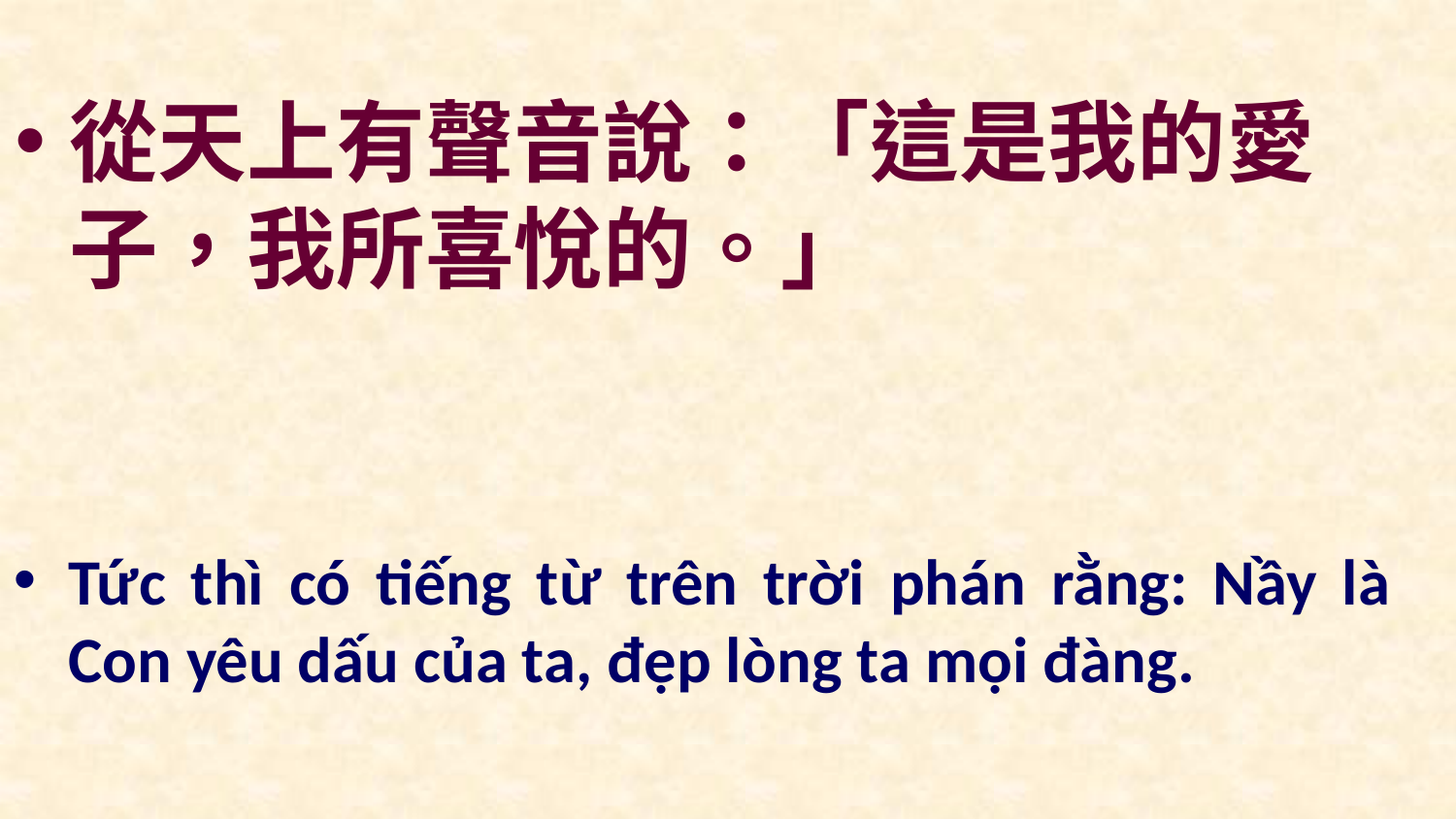

從天上有聲音說：「這是我的愛子，我所喜悅的。」
Tức thì có tiếng từ trên trời phán rằng: Nầy là Con yêu dấu của ta, đẹp lòng ta mọi đàng.